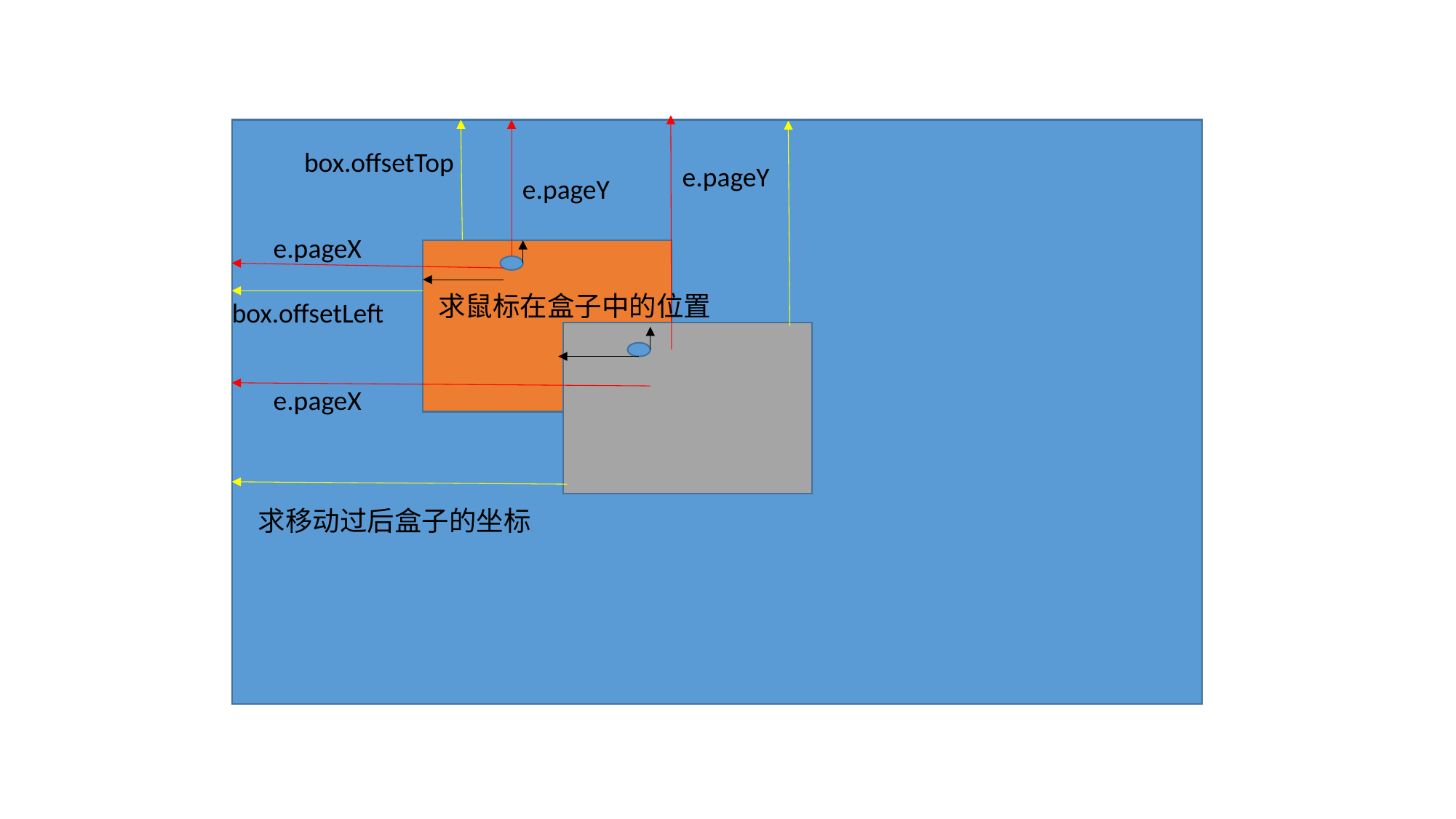

box.offsetTop
e.pageY
e.pageY
e.pageX

求鼠标在盒子中的位置
box.offsetLeft

e.pageX
求移动过后盒子的坐标